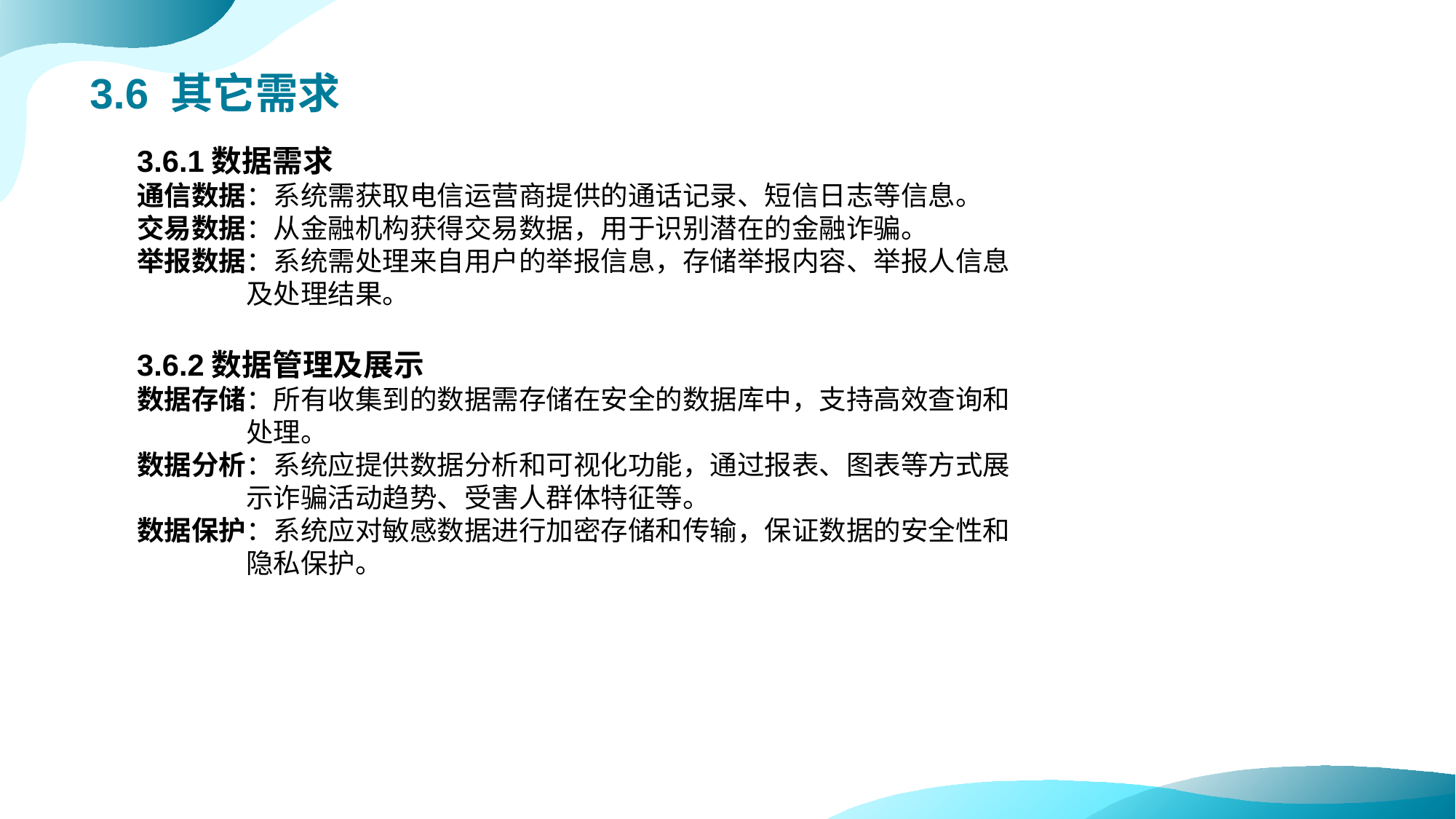

# 3.6 其它需求
3.6.1数据需求
通信数据：系统需获取电信运营商提供的通话记录、短信日志等信息。
交易数据：从金融机构获得交易数据，用于识别潜在的金融诈骗。
举报数据：系统需处理来自用户的举报信息，存储举报内容、举报人信息	及处理结果。

3.6.2数据管理及展示
数据存储：所有收集到的数据需存储在安全的数据库中，支持高效查询和	处理。
数据分析：系统应提供数据分析和可视化功能，通过报表、图表等方式展	示诈骗活动趋势、受害人群体特征等。
数据保护：系统应对敏感数据进行加密存储和传输，保证数据的安全性和	隐私保护。